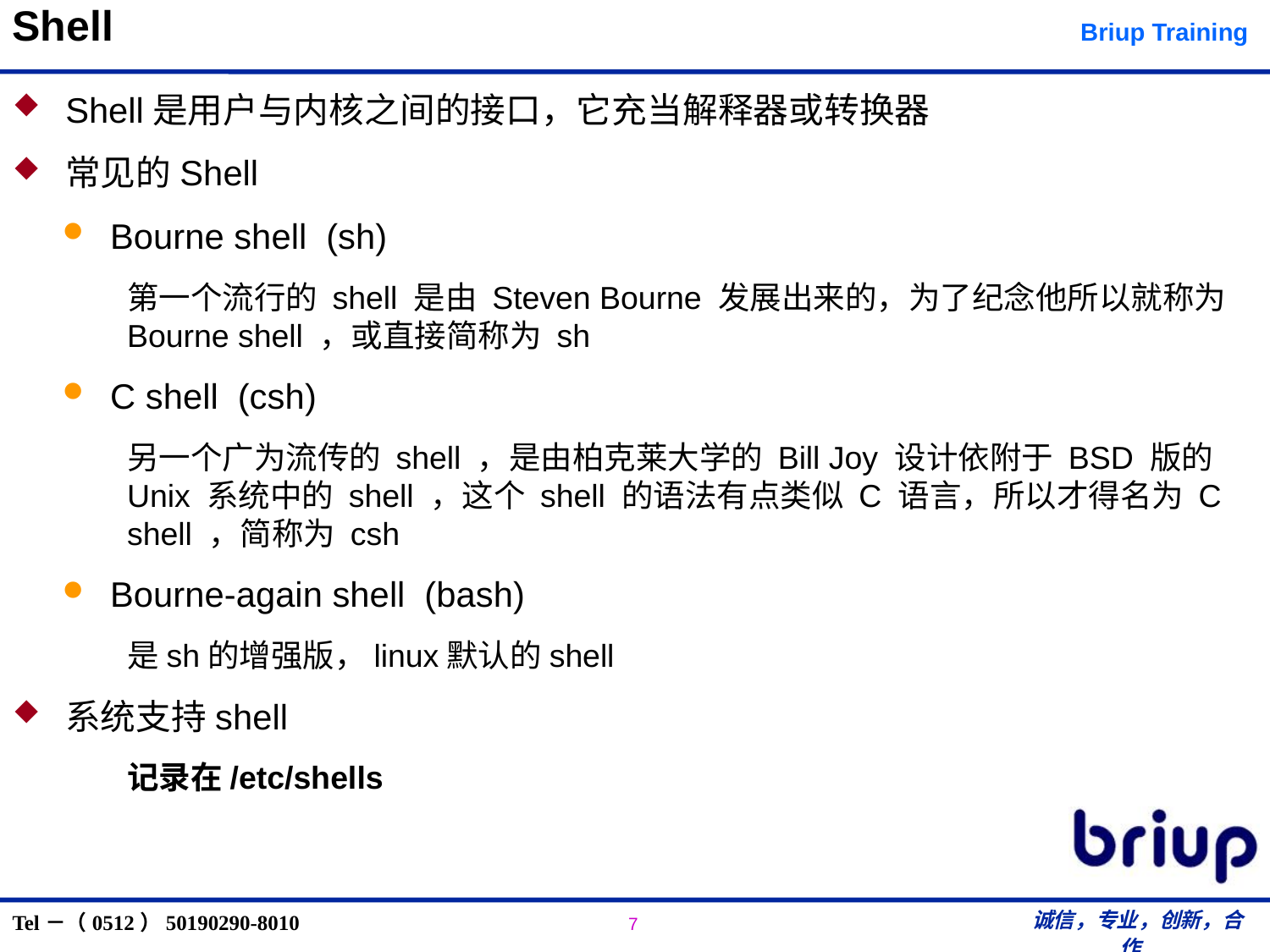

# Shell
Shell是用户与内核之间的接口，它充当解释器或转换器
常见的Shell
Bourne shell  (sh)
第一个流行的 shell 是由 Steven Bourne 发展出来的，为了纪念他所以就称为 Bourne shell ，或直接简称为 sh
C shell  (csh)
另一个广为流传的 shell ，是由柏克莱大学的 Bill Joy 设计依附于 BSD 版的 Unix 系统中的 shell ，这个 shell 的语法有点类似 C 语言，所以才得名为 C shell ，简称为 csh
Bourne-again shell  (bash)
是sh的增强版，linux默认的shell
系统支持shell
记录在/etc/shells